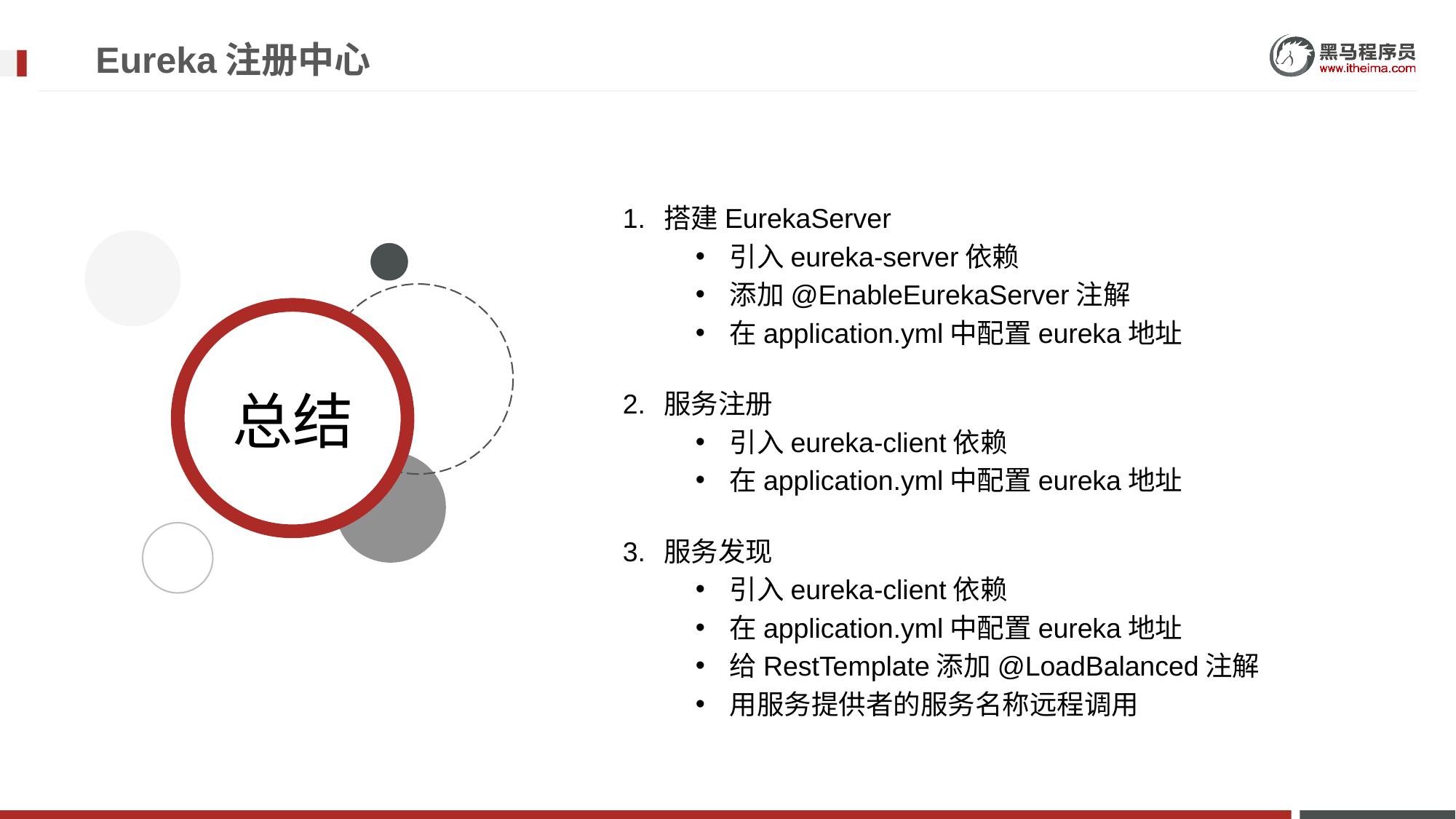

# Eureka注册中心
搭建EurekaServer
引入eureka-server依赖
添加@EnableEurekaServer注解
在application.yml中配置eureka地址
服务注册
引入eureka-client依赖
在application.yml中配置eureka地址
服务发现
引入eureka-client依赖
在application.yml中配置eureka地址
给RestTemplate添加@LoadBalanced注解
用服务提供者的服务名称远程调用